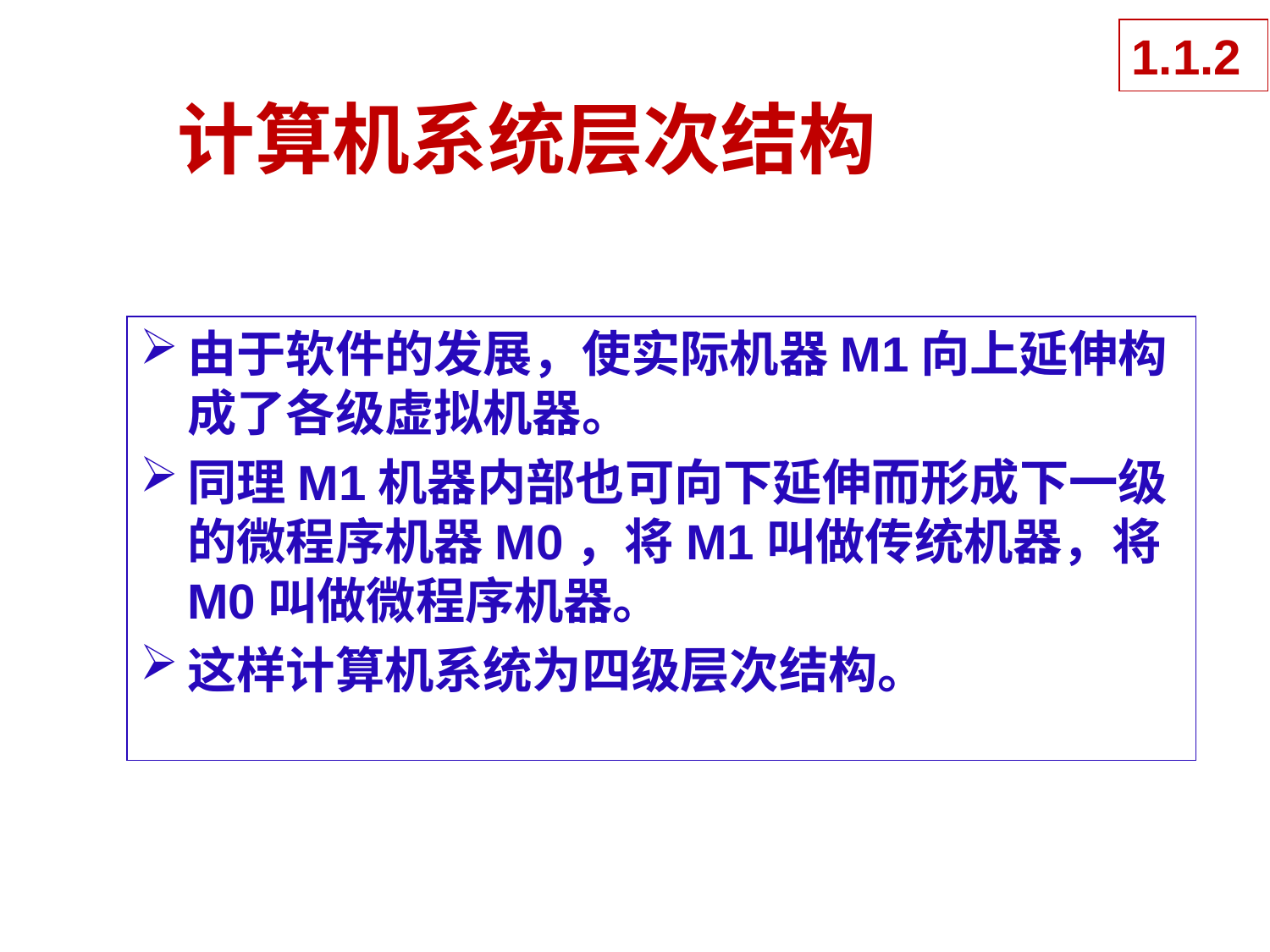

1.1.2
# 计算机系统层次结构
由于软件的发展，使实际机器M1向上延伸构成了各级虚拟机器。
同理M1机器内部也可向下延伸而形成下一级的微程序机器M0，将M1叫做传统机器，将M0叫做微程序机器。
这样计算机系统为四级层次结构。